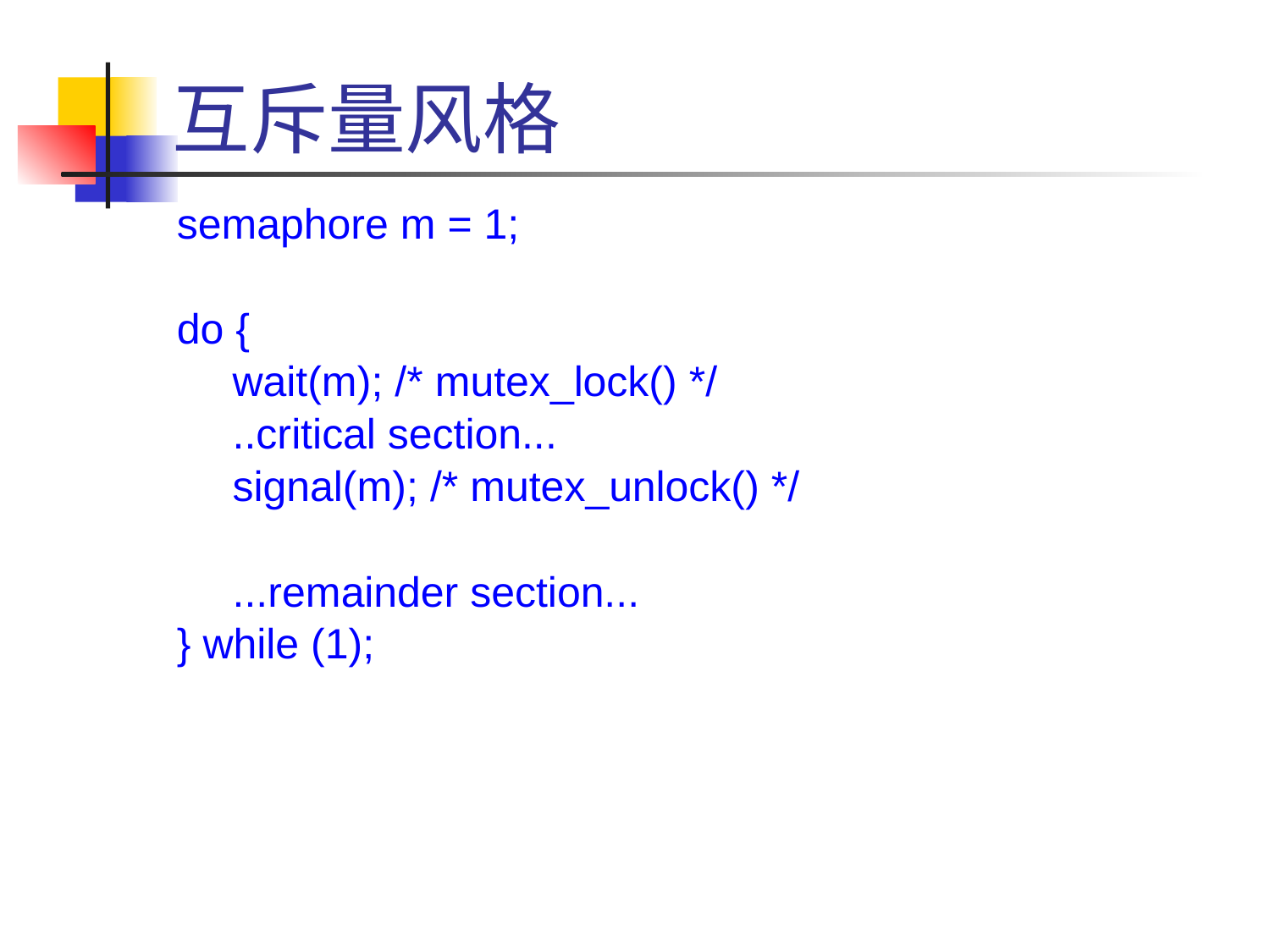

# 互斥量风格
semaphore m = 1;

do {
wait(m); /* mutex_lock() */
..critical section...
signal(m); /* mutex_unlock() */

...remainder section...
} while (1);